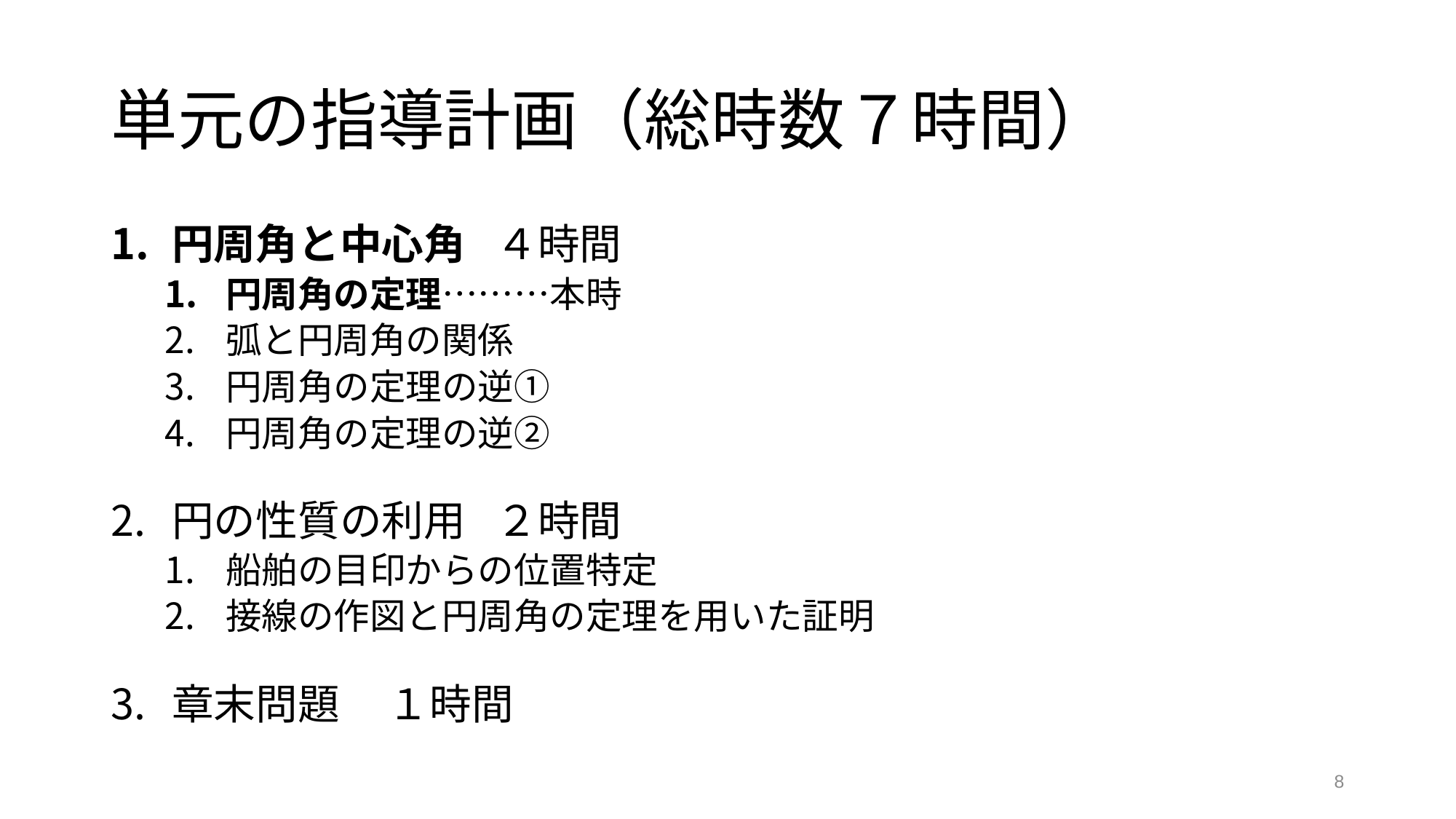

# 単元の指導計画（総時数７時間）
円周角と中心角	４時間
円周角の定理………本時
弧と円周角の関係
円周角の定理の逆①
円周角の定理の逆②
円の性質の利用	２時間
船舶の目印からの位置特定
接線の作図と円周角の定理を用いた証明
章末問題		１時間
8